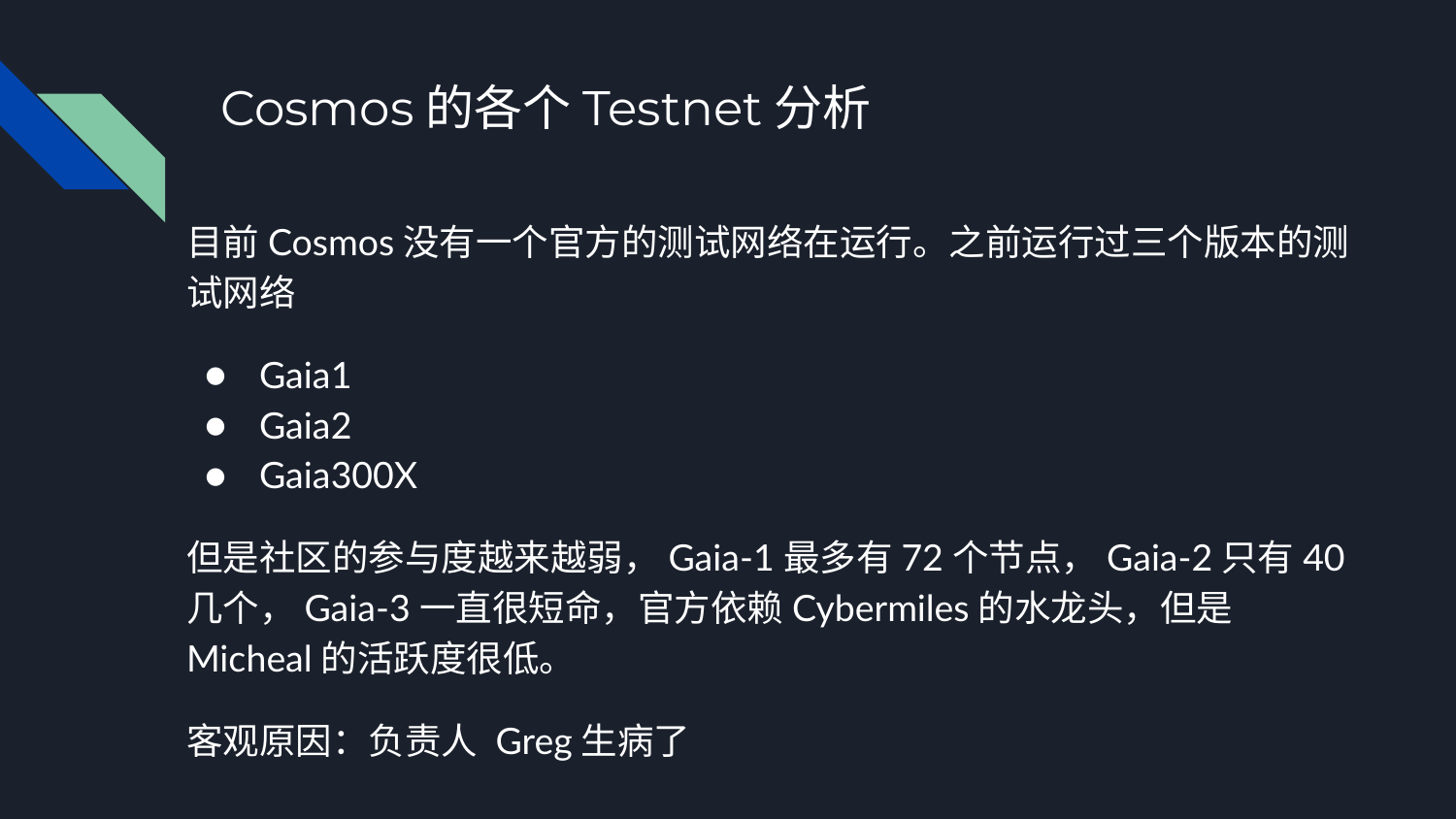

# Cosmos的各个Testnet分析
目前Cosmos没有一个官方的测试网络在运行。之前运行过三个版本的测试网络
Gaia1
Gaia2
Gaia300X
但是社区的参与度越来越弱，Gaia-1最多有72个节点，Gaia-2只有40几个，Gaia-3一直很短命，官方依赖Cybermiles的水龙头，但是Micheal的活跃度很低。
客观原因：负责人 Greg生病了